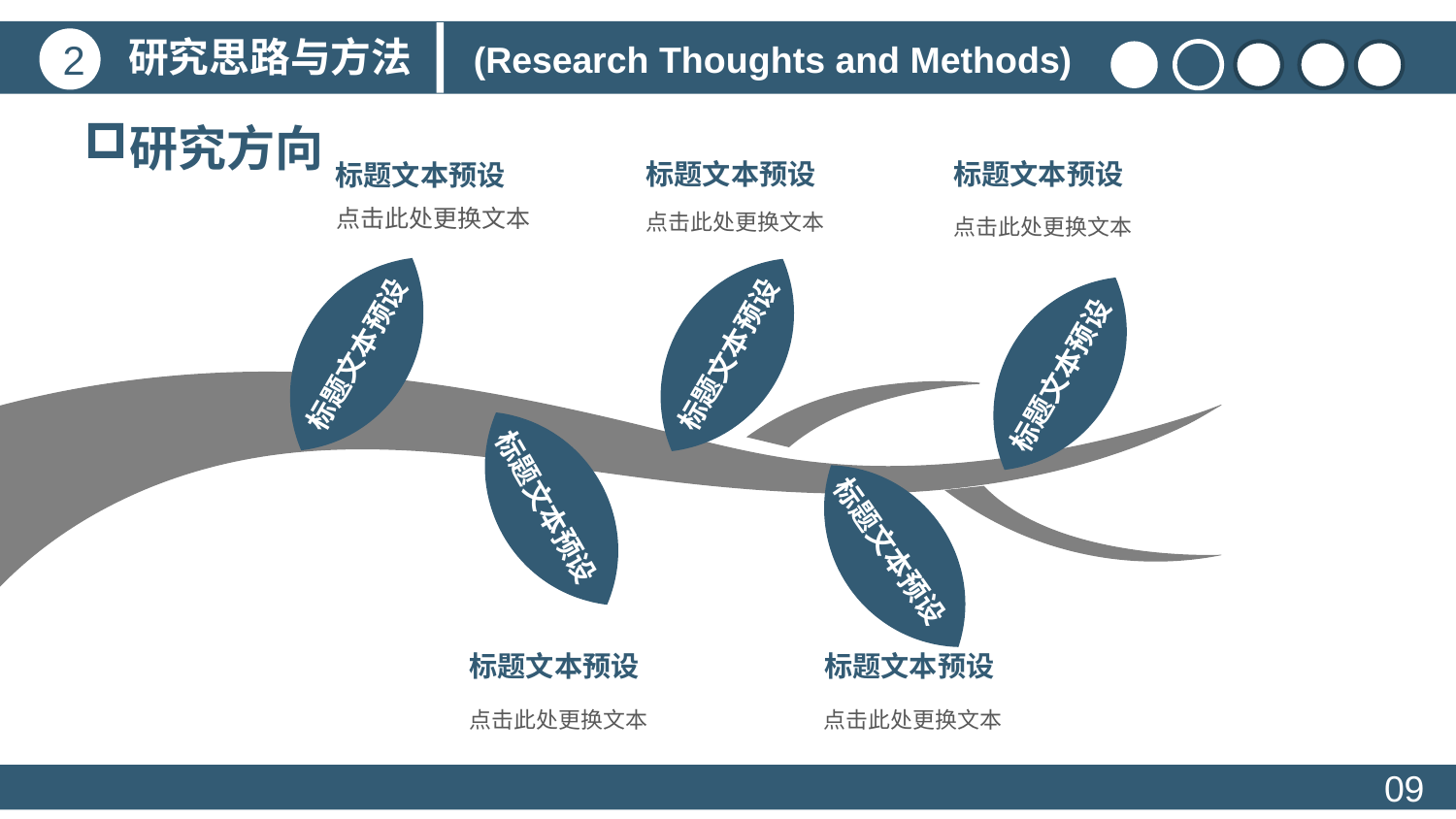

研究思路与方法
2
(Research Thoughts and Methods)
研究方向
标题文本预设
标题文本预设
标题文本预设
点击此处更换文本
点击此处更换文本
点击此处更换文本

标题文本预设
标题文本预设
标题文本预设

标题文本预设
标题文本预设
标题文本预设
标题文本预设
点击此处更换文本
点击此处更换文本
09